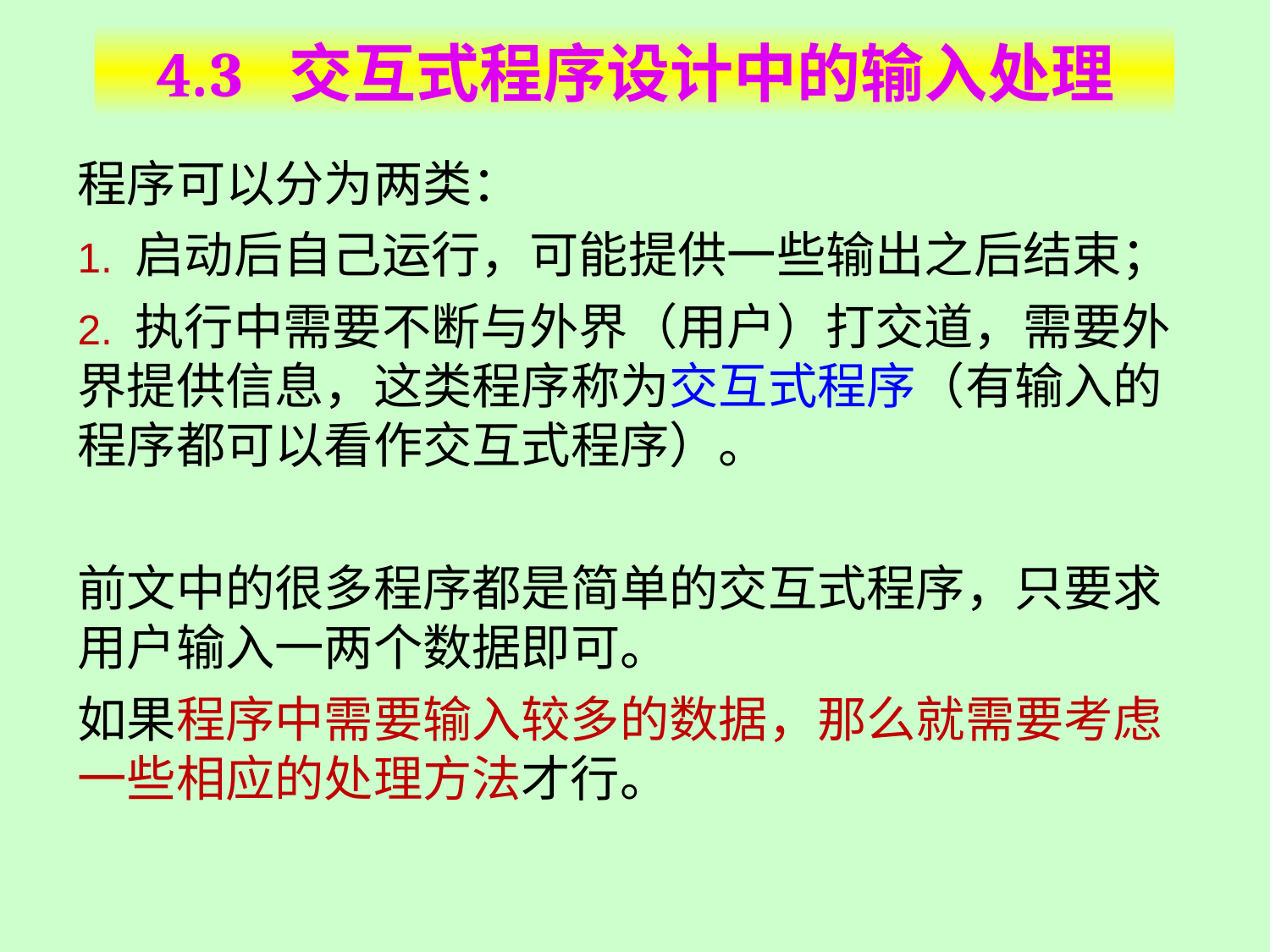

# 4.3  交互式程序设计中的输入处理
程序可以分为两类：
 启动后自己运行，可能提供一些输出之后结束；
 执行中需要不断与外界（用户）打交道，需要外界提供信息，这类程序称为交互式程序（有输入的程序都可以看作交互式程序）。

前文中的很多程序都是简单的交互式程序，只要求用户输入一两个数据即可。
如果程序中需要输入较多的数据，那么就需要考虑一些相应的处理方法才行。
56